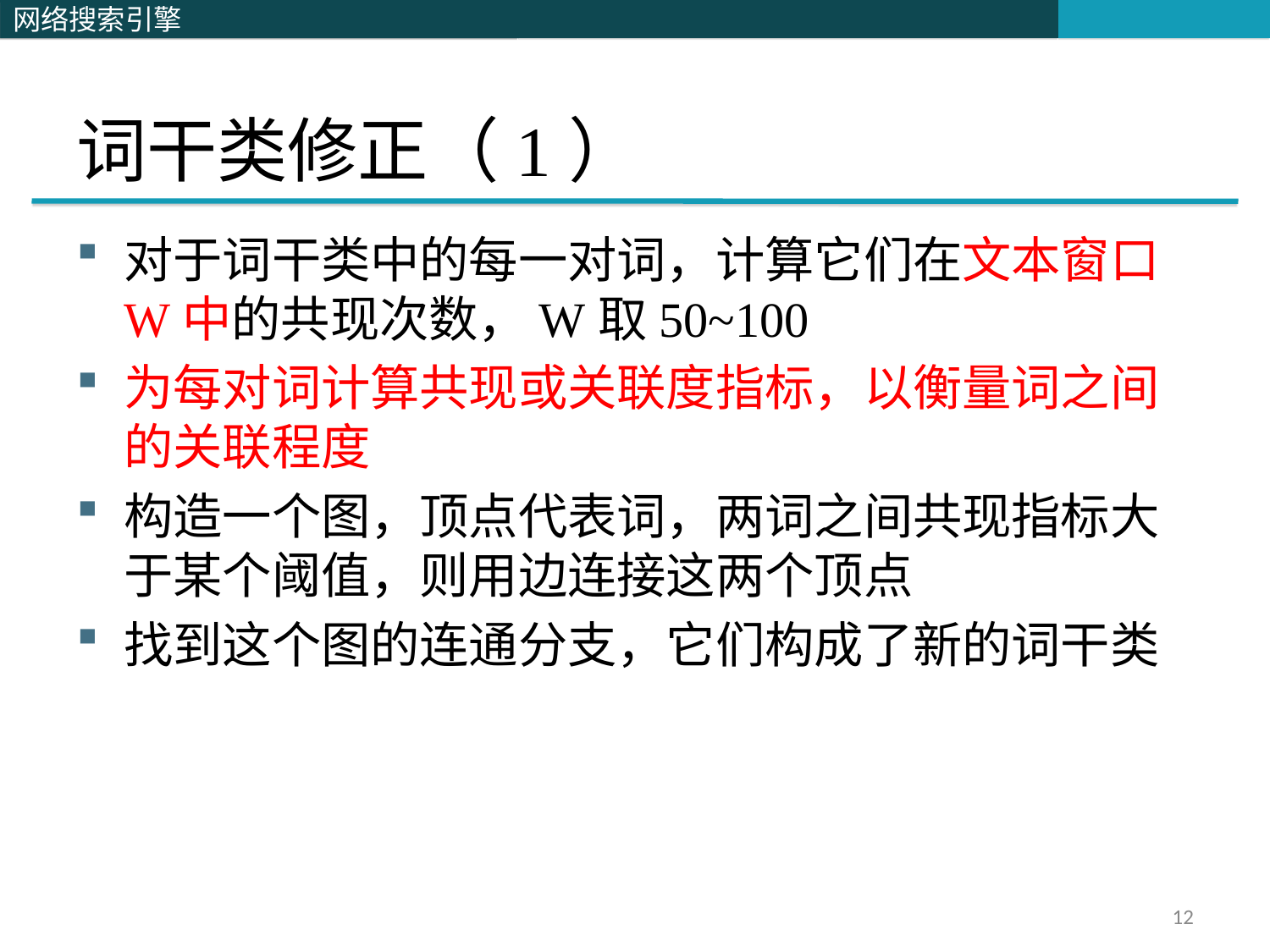

# 词干类修正（1）
对于词干类中的每一对词，计算它们在文本窗口W中的共现次数，W取50~100
为每对词计算共现或关联度指标，以衡量词之间的关联程度
构造一个图，顶点代表词，两词之间共现指标大于某个阈值，则用边连接这两个顶点
找到这个图的连通分支，它们构成了新的词干类
12